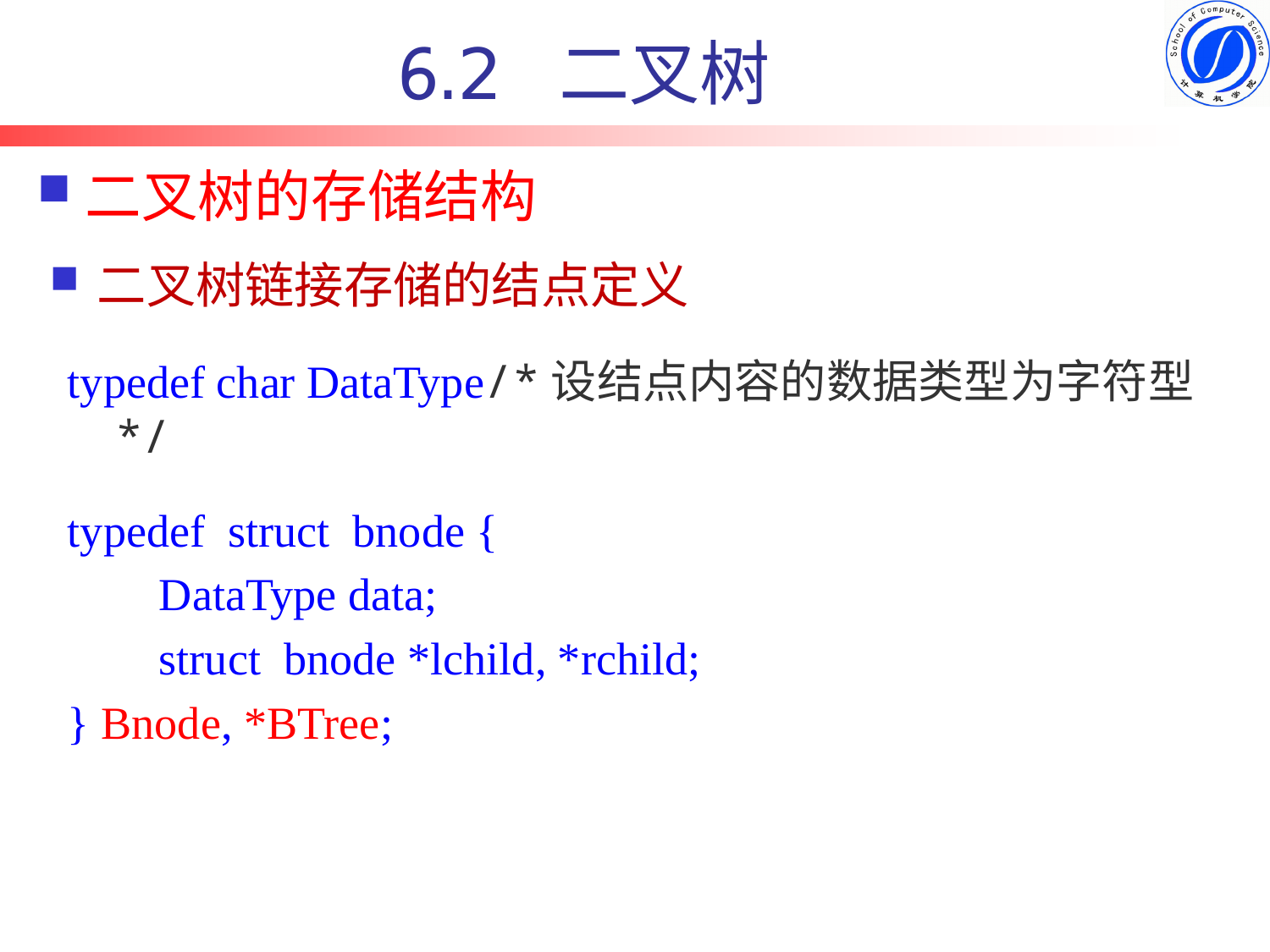

6.2  二叉树
# 二叉树的存储结构
二叉树链接存储的结点定义
typedef char DataType/*设结点内容的数据类型为字符型*/

typedef  struct  bnode {
        DataType data;
        struct  bnode *lchild, *rchild;
} Bnode, *BTree;